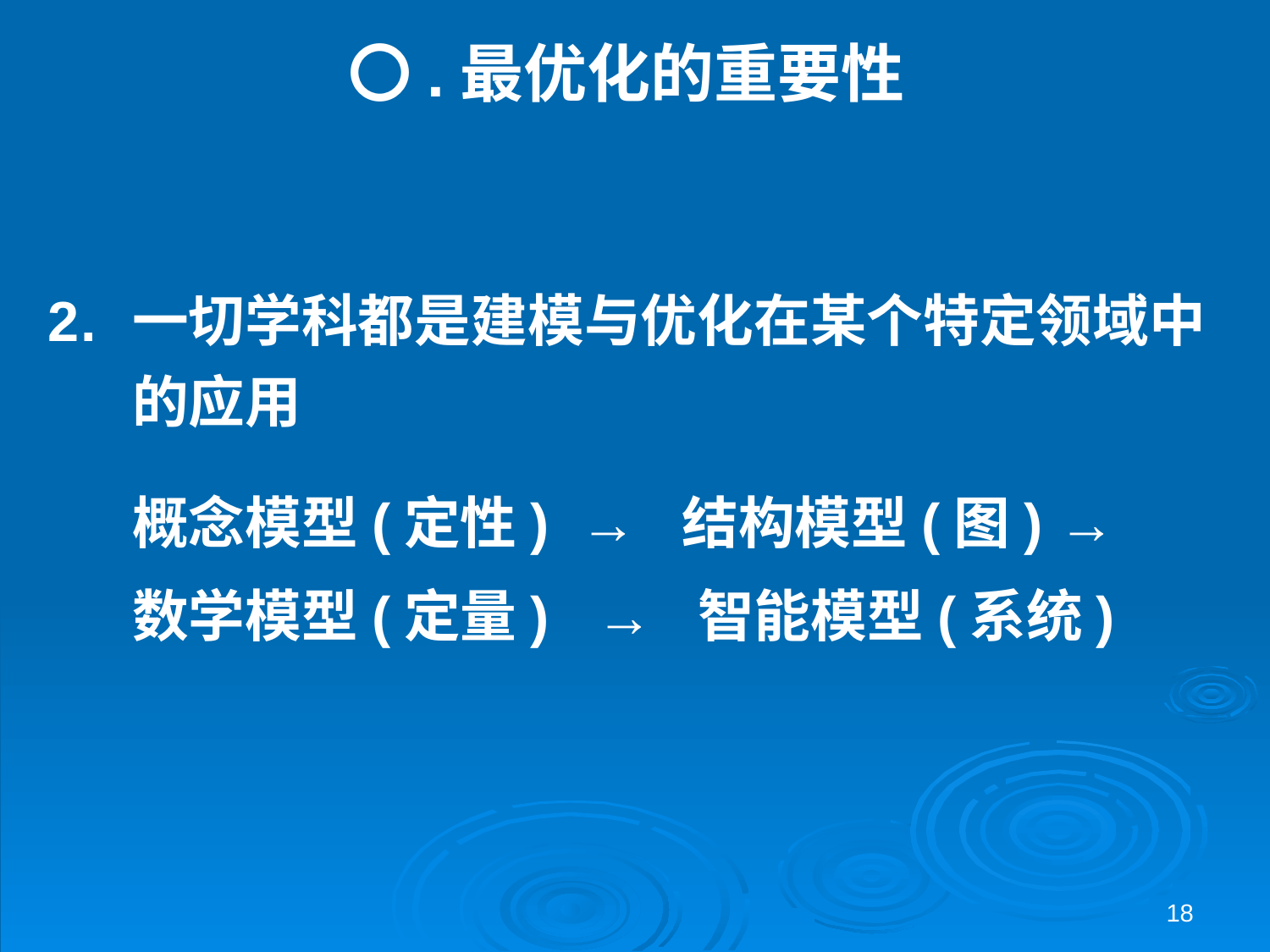

# 〇.最优化的重要性

一切学科都是建模与优化在某个特定领域中的应用

	概念模型(定性)  →  结构模型(图) →
	数学模型(定量)   →  智能模型(系统)

18